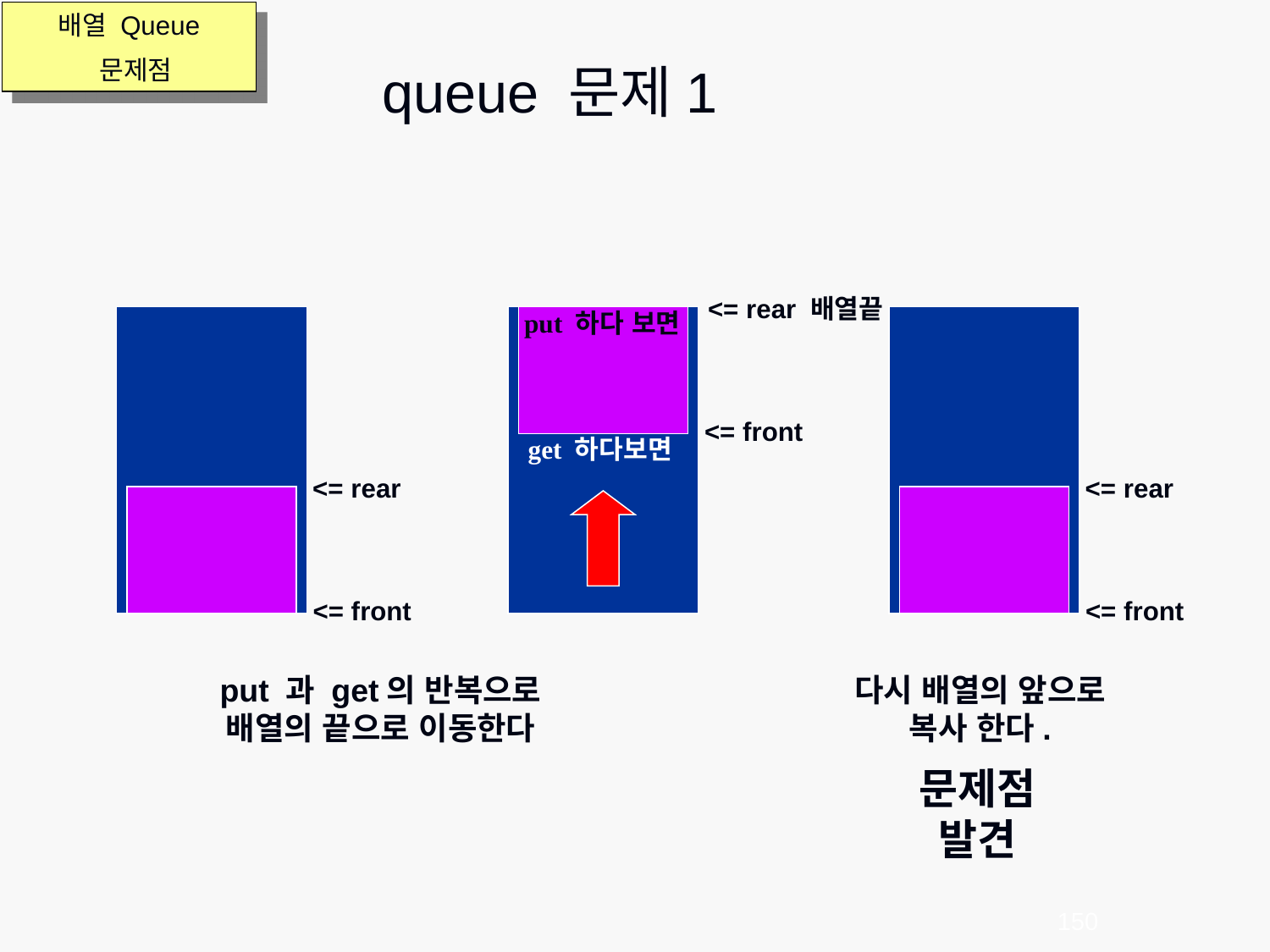

queue 문제1
배열 Queue
 문제점
<= rear 배열끝
put 하다 보면

<= front
get 하다보면
<= rear
<= rear

<= front
<= front
put 과 get의 반복으로
배열의 끝으로 이동한다
다시 배열의 앞으로
복사 한다.
문제점
발견
150